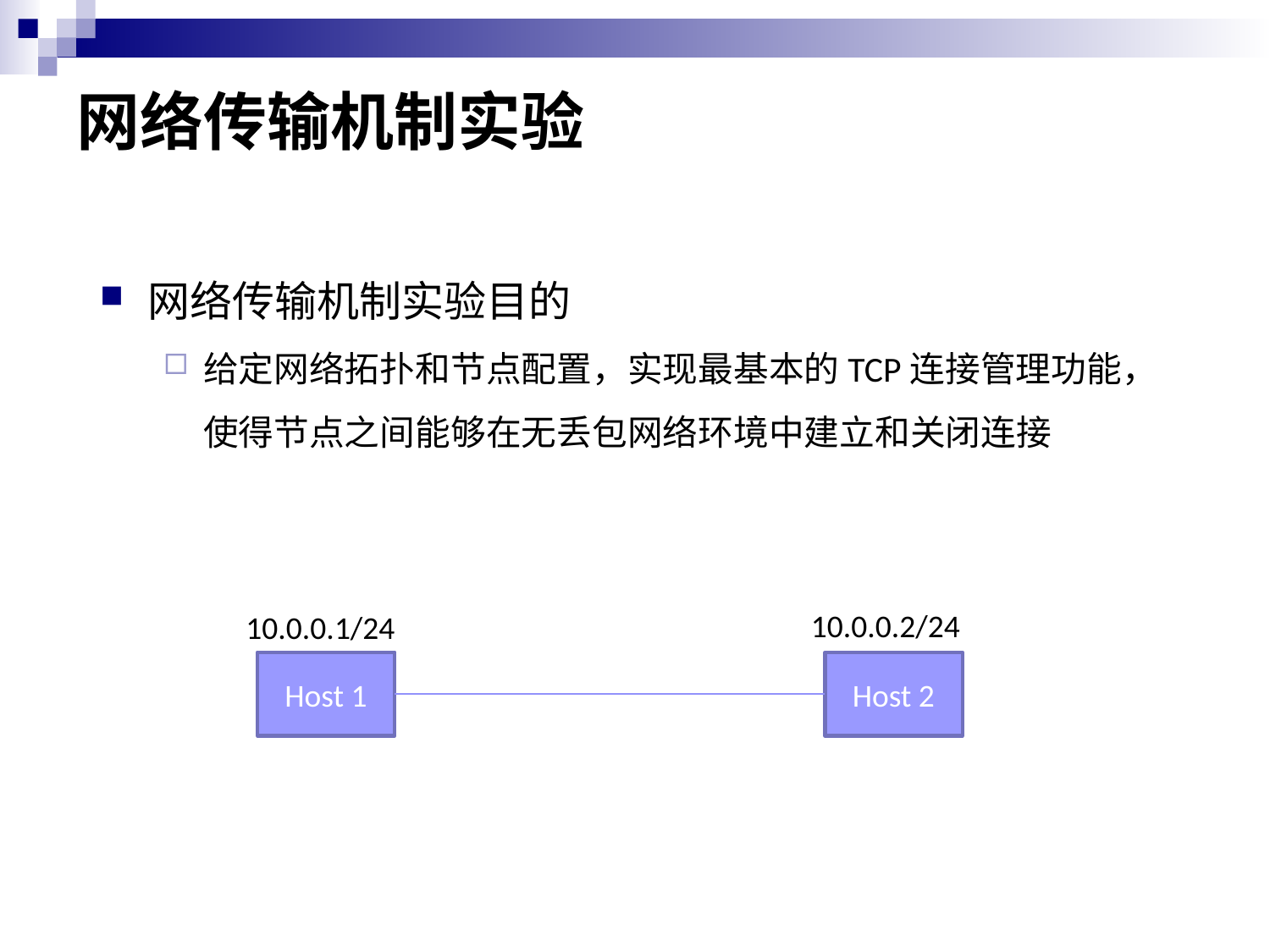

# 网络传输机制实验
网络传输机制实验目的
给定网络拓扑和节点配置，实现最基本的TCP连接管理功能，使得节点之间能够在无丢包网络环境中建立和关闭连接
10.0.0.2/24
10.0.0.1/24
Host 1
Host 2
4